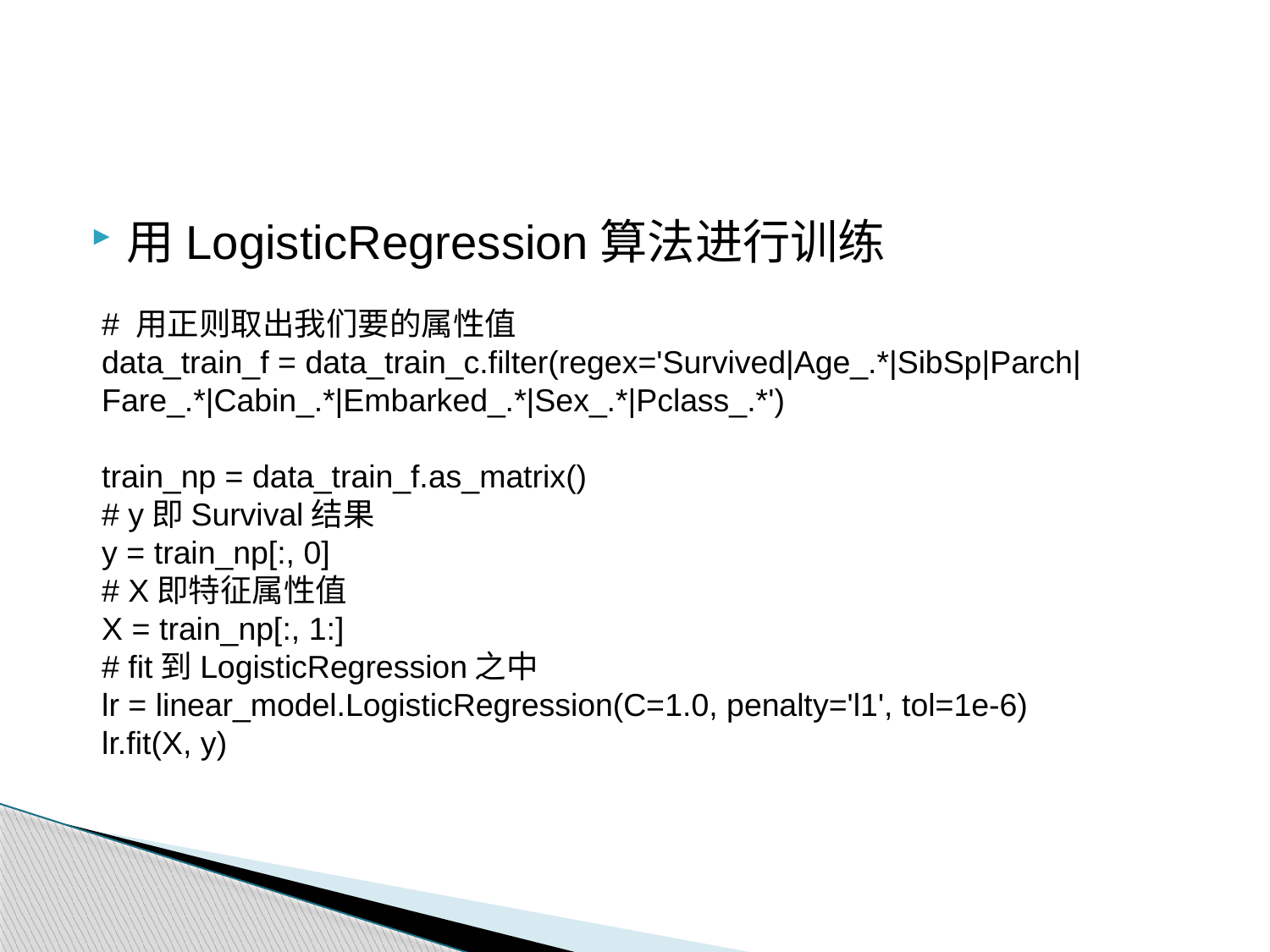

#
用LogisticRegression算法进行训练
# 用正则取出我们要的属性值
data_train_f = data_train_c.filter(regex='Survived|Age_.*|SibSp|Parch|Fare_.*|Cabin_.*|Embarked_.*|Sex_.*|Pclass_.*')

train_np = data_train_f.as_matrix()
# y即Survival结果
y = train_np[:, 0]
# X即特征属性值
X = train_np[:, 1:]
# fit到LogisticRegression之中
lr = linear_model.LogisticRegression(C=1.0, penalty='l1', tol=1e-6)
lr.fit(X, y)